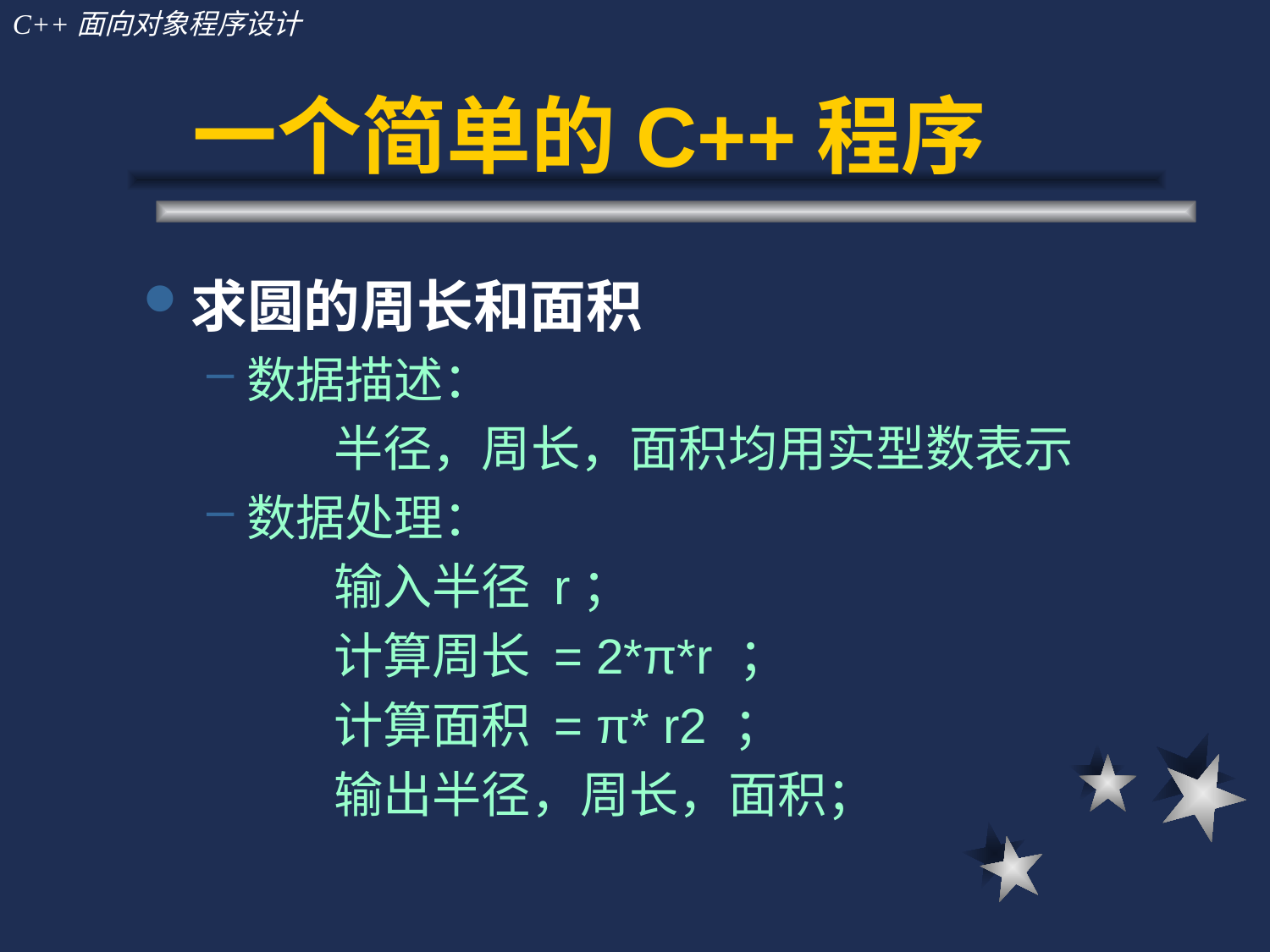

# 一个简单的C++程序
求圆的周长和面积
数据描述：
	半径，周长，面积均用实型数表示
数据处理：
	输入半径 r；
	计算周长 = 2*π*r ；
	计算面积 = π* r2 ；
	输出半径，周长，面积；
57